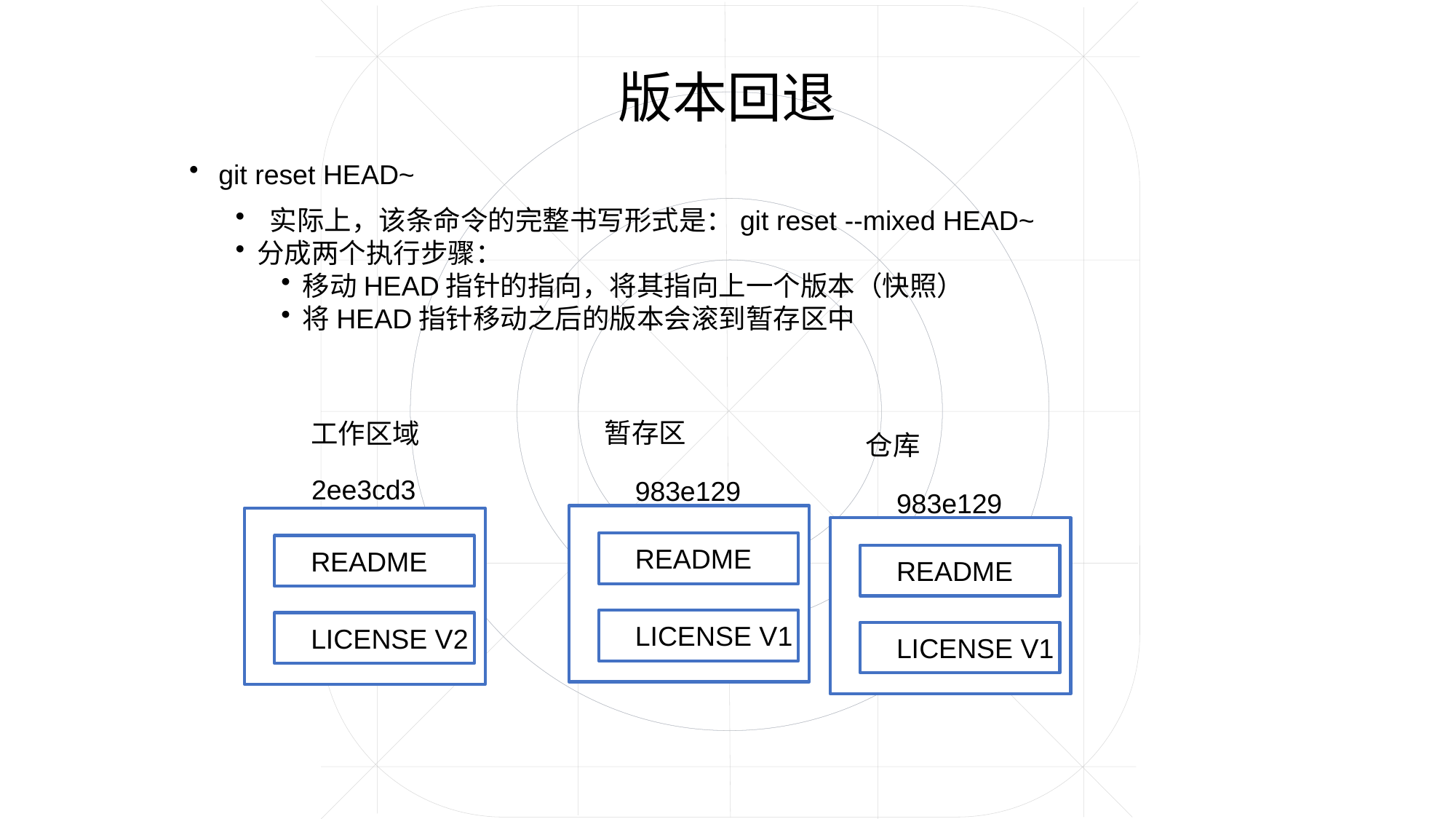

版本回退
 git reset HEAD~
 实际上，该条命令的完整书写形式是：git reset --mixed HEAD~
分成两个执行步骤：
移动HEAD指针的指向，将其指向上一个版本（快照）
将HEAD指针移动之后的版本会滚到暂存区中
暂存区
工作区域
仓库
 2ee3cd3
983e129
983e129

README
README

README

LICENSE V1
LICENSE V2

LICENSE V1